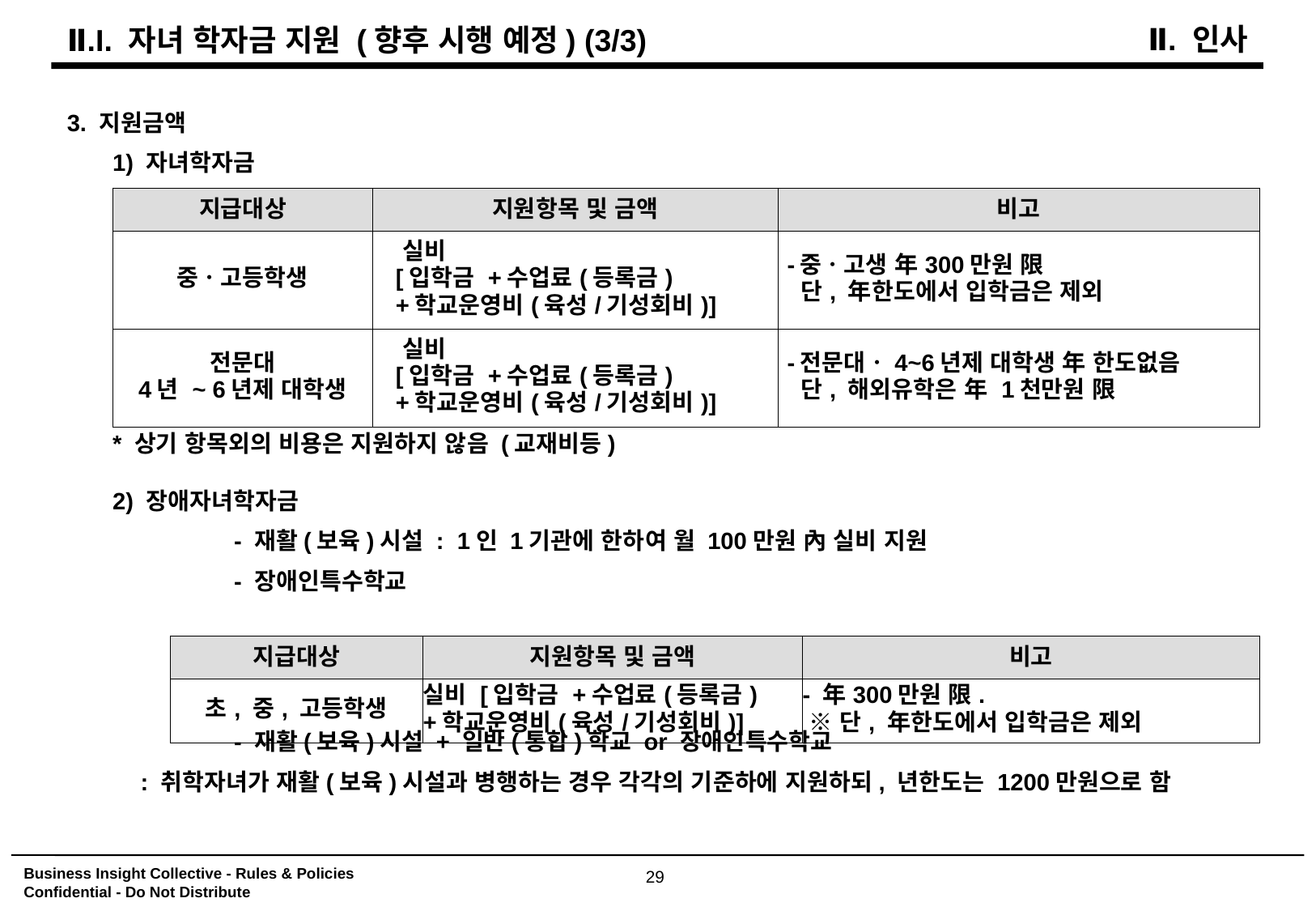

Ⅱ. 인사
Ⅱ.I. 자녀 학자금 지원 (향후 시행 예정) (3/3)
3. 지원금액
	1) 자녀학자금

	* 상기 항목외의 비용은 지원하지 않음 (교재비등)

	2) 장애자녀학자금
		- 재활(보육)시설 :  1인 1기관에 한하여 월 100만원 內 실비 지원
		- 장애인특수학교

		- 재활(보육)시설 + 일반(통합)학교 or 장애인특수학교
           : 취학자녀가 재활(보육)시설과 병행하는 경우 각각의 기준하에 지원하되, 년한도는 1200만원으로 함

| 지급대상 | 지원항목 및 금액 | 비고 |
| --- | --- | --- |
| 중ㆍ고등학생 | 실비 [입학금 +수업료(등록금)   +학교운영비(육성/기성회비)] | -중ㆍ고생 年300만원 限  단, 年한도에서 입학금은 제외 |
| 전문대 4년 ~ 6년제 대학생 | 실비 [입학금 +수업료(등록금)   +학교운영비(육성/기성회비)] | -전문대ㆍ4~6년제 대학생 年 한도없음  단, 해외유학은 年 1천만원 限 |
| 지급대상 | 지원항목 및 금액 | 비고 |
| --- | --- | --- |
| 초, 중, 고등학생 | 실비 [입학금 +수업료(등록금) +학교운영비(육성/기성회비)] | - 年300만원 限.  ※단, 年한도에서 입학금은 제외 |